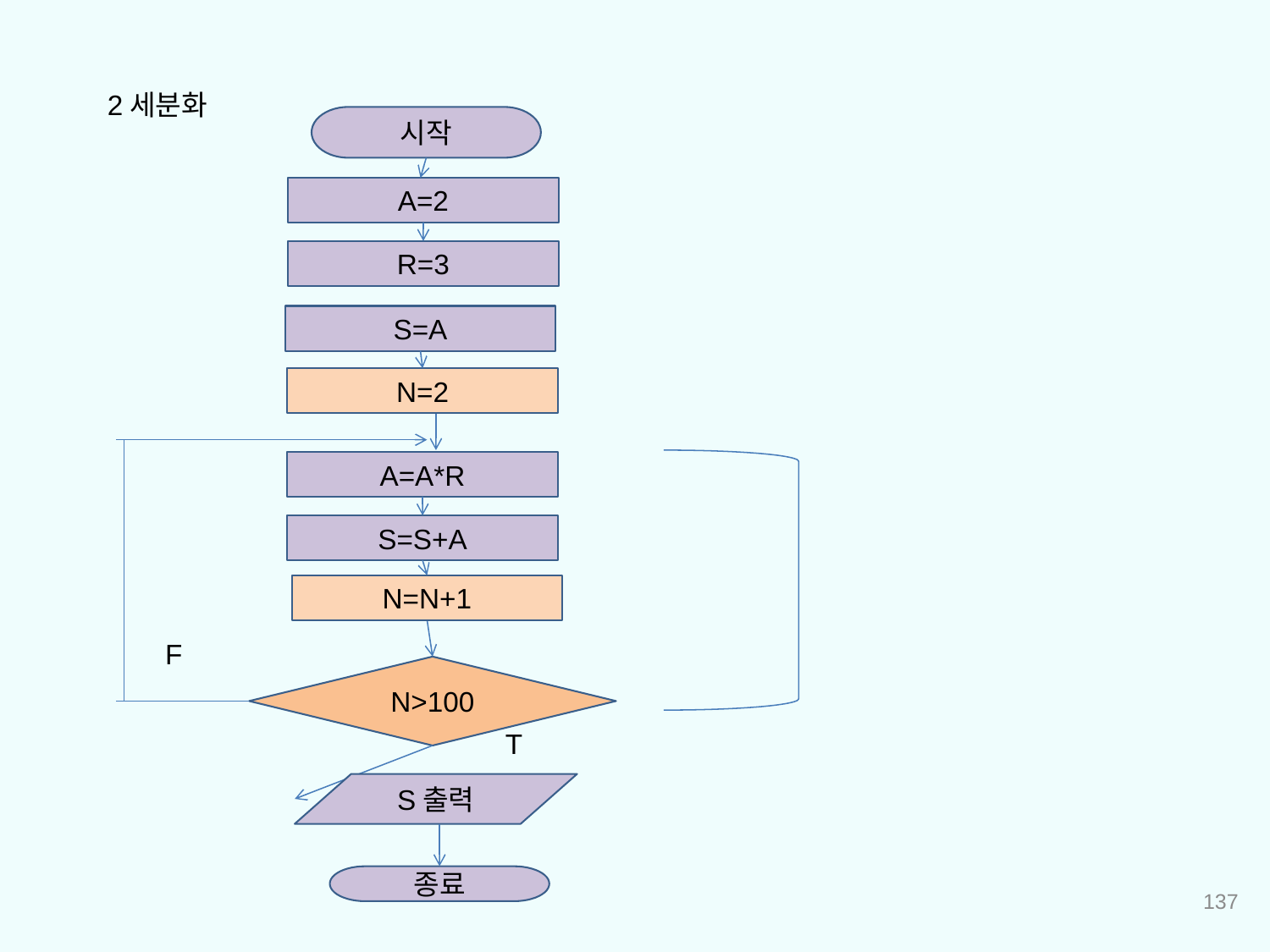

2세분화
시작
A=2
R=3
S=A
N=2

A=A*R
S=S+A
N=N+1
F
N>100
T
S출력
종료
137